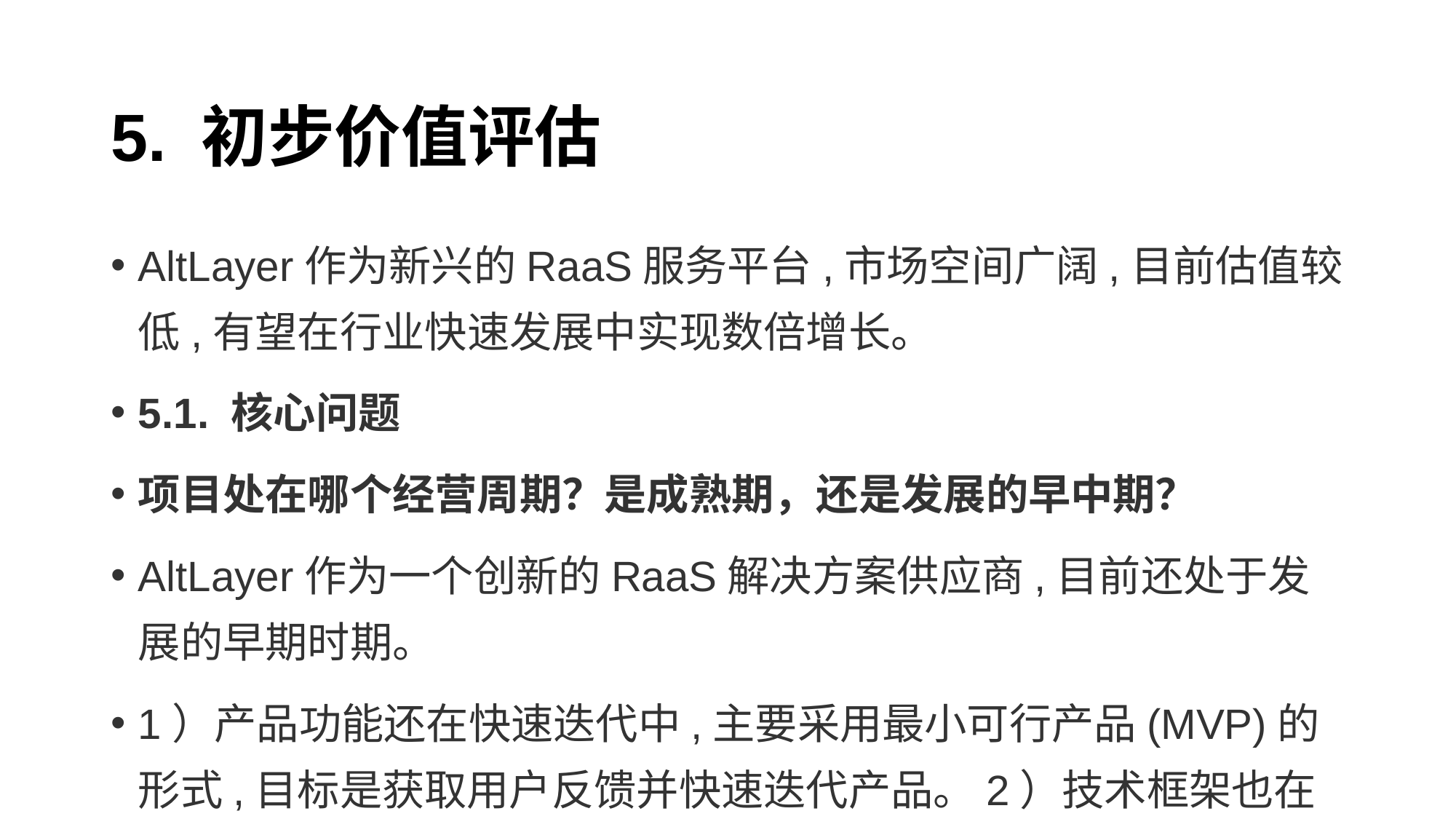

# 5. 初步价值评估
AltLayer作为新兴的RaaS服务平台,市场空间广阔,目前估值较低,有望在行业快速发展中实现数倍增长。
5.1. 核心问题
项目处在哪个经营周期？是成熟期，还是发展的早中期？
AltLayer作为一个创新的RaaS解决方案供应商,目前还处于发展的早期时期。
1）产品功能还在快速迭代中,主要采用最小可行产品(MVP)的形式,目标是获取用户反馈并快速迭代产品。2）技术框架也在持续优化和完善中,一些核心组件如共识机制、跨链支持还需进一步强化。3）用户群体还比较小,主要是早期使用者和技术爱好者。4）需要进一步扩大用户群体,特别是应用开发者的采用。商业模式有待进一步验证,需确定产品定价策略、盈利方式等事宜。5）代币经济模型设计还在完善中,需要与用户激励机制相结合。6）项目影响力有限,还需要通过社区建设、内容营销等方式进行品牌建设。7）组织也更依赖创始团队,需要逐步实现权力下放和社区自治。综上,AltLayer正处于快速成长的早期阶段,距离成熟还有一定距离，但其处在一个高速增长的赛道,未来潜力可期。